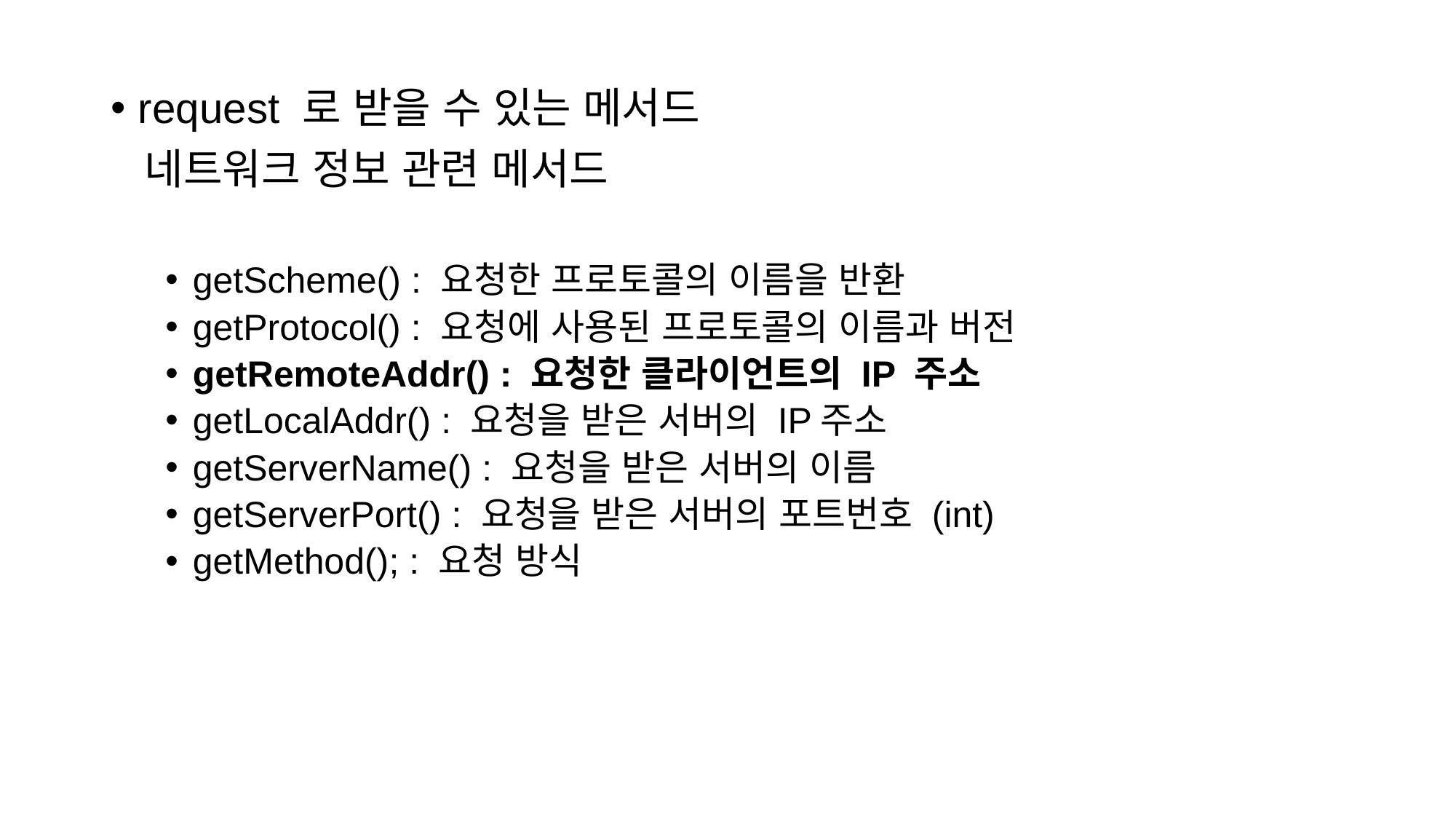

request 로 받을 수 있는 메서드
  네트워크 정보 관련 메서드

getScheme() : 요청한 프로토콜의 이름을 반환
getProtocol() : 요청에 사용된 프로토콜의 이름과 버전
getRemoteAddr() : 요청한 클라이언트의 IP 주소
getLocalAddr() : 요청을 받은 서버의 IP주소
getServerName() : 요청을 받은 서버의 이름
getServerPort() : 요청을 받은 서버의 포트번호 (int)
getMethod(); : 요청 방식